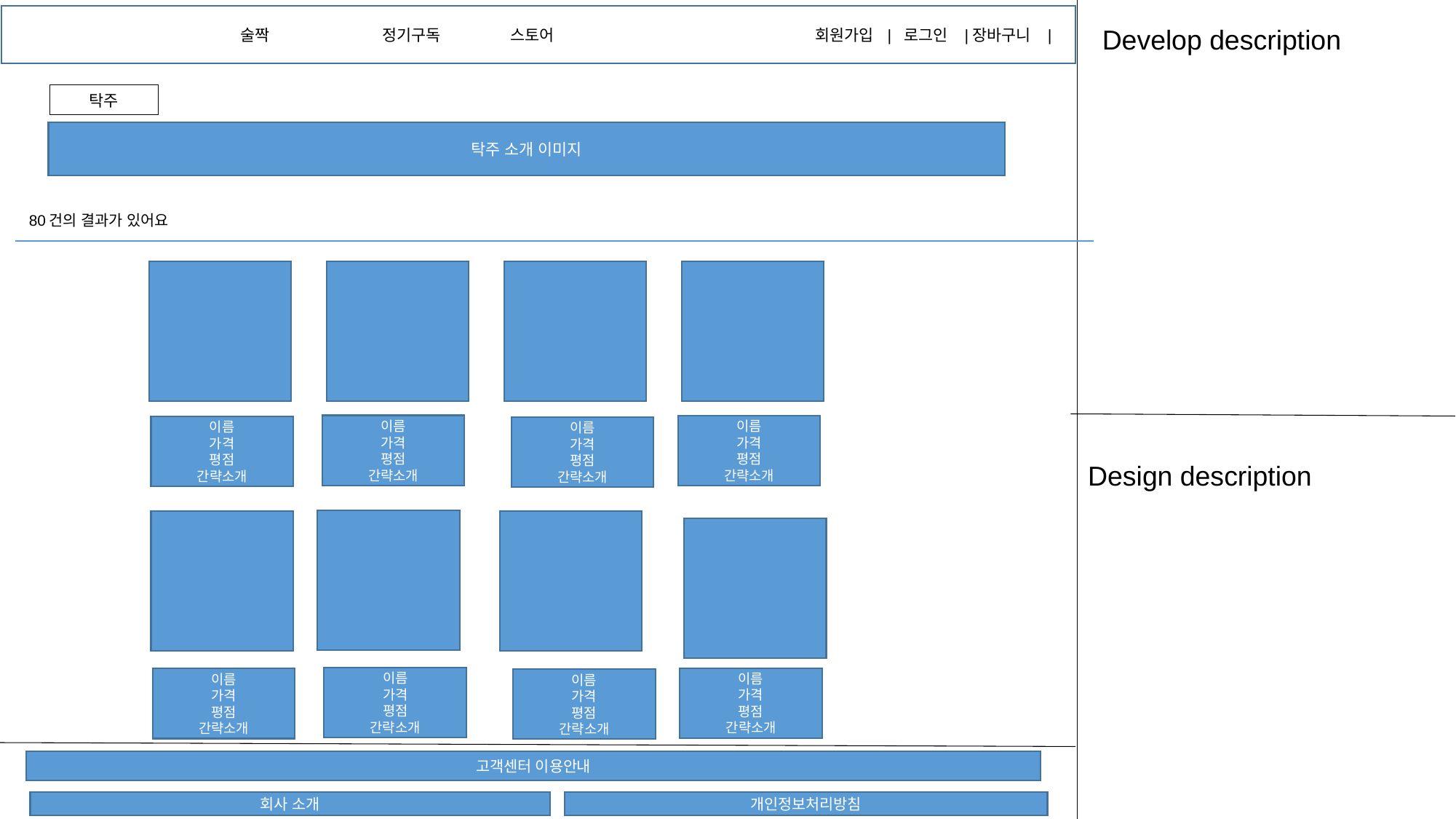

술짝                          정기구독                스토어                                                            회원가입  |  로그인   |장바구니   |
Develop description
탁주
탁주 소개 이미지
80건의 결과가 있어요

이름
가격
평점
간략소개
이름
가격
평점
간략소개
이름
가격
평점
간략소개
이름
가격
평점
간략소개
Design description

이름
가격
평점
간략소개
이름
가격
평점
간략소개
이름
가격
평점
간략소개
이름
가격
평점
간략소개
고객센터 이용안내
개인정보처리방침
회사 소개